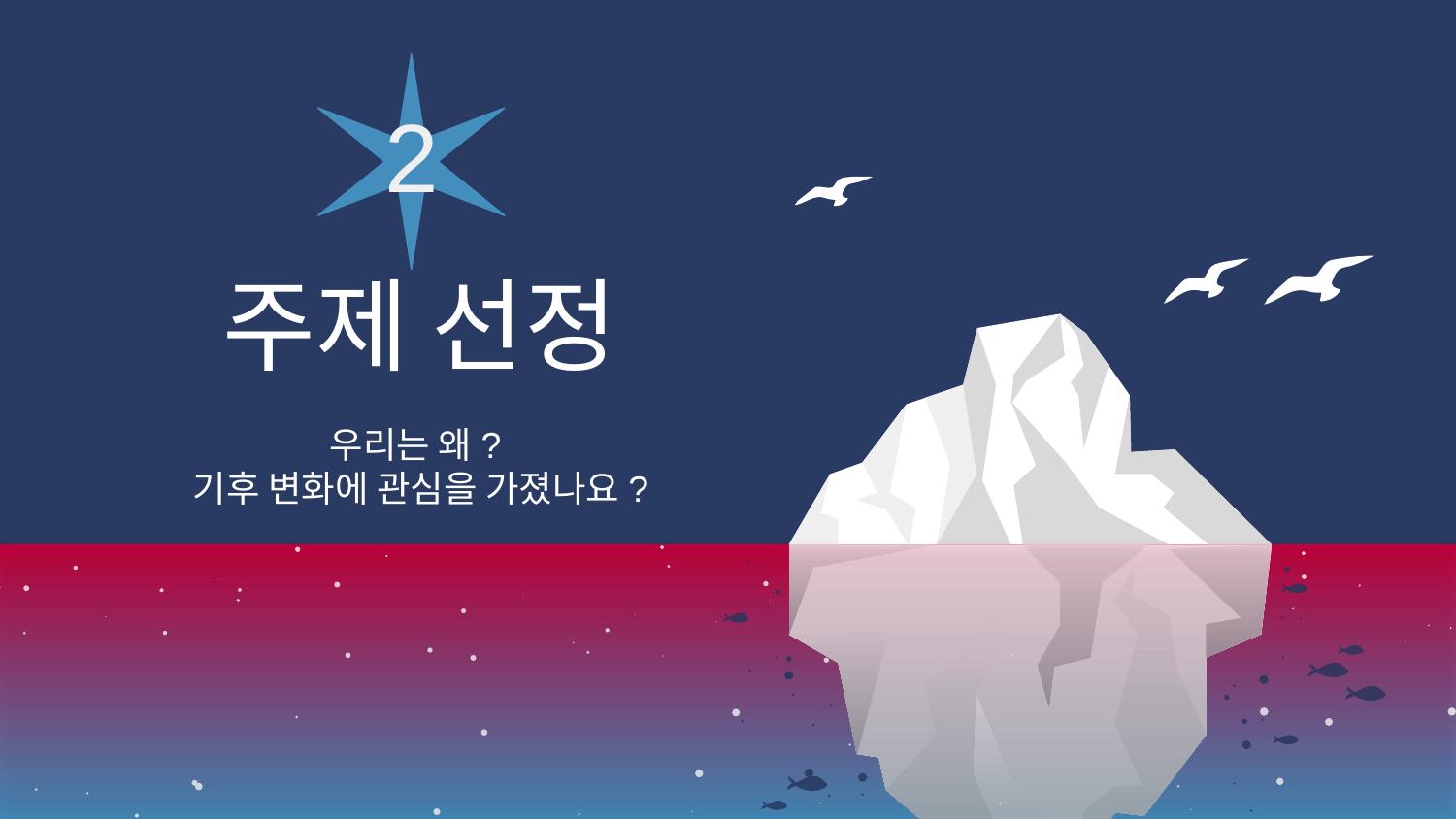

2

# 주제 선정

우리는 왜?
기후 변화에 관심을 가졌나요?